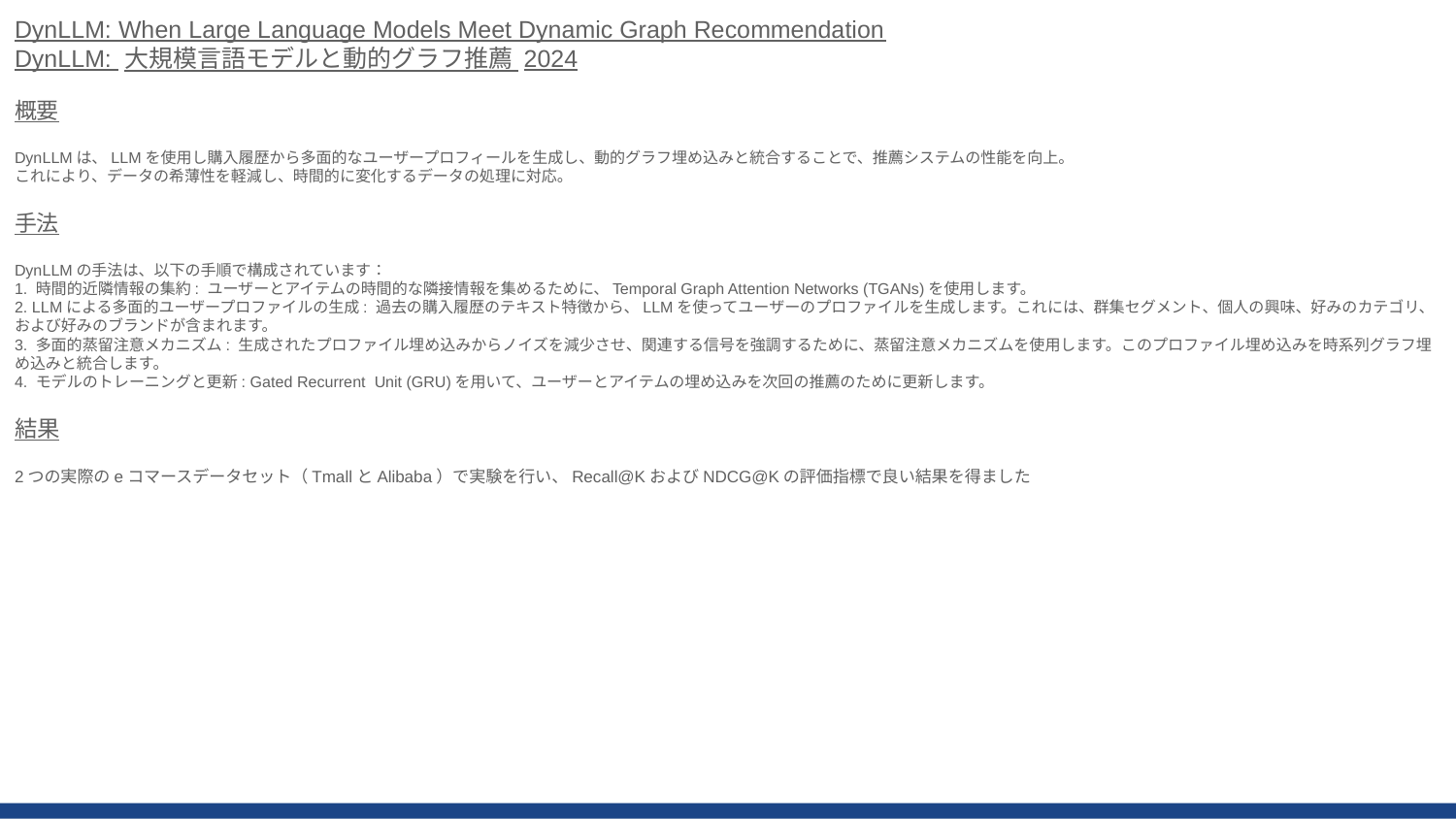

DynLLM: When Large Language Models Meet Dynamic Graph Recommendation
DynLLM: 大規模言語モデルと動的グラフ推薦 2024
概要
DynLLMは、LLMを使用し購入履歴から多面的なユーザープロフィールを生成し、動的グラフ埋め込みと統合することで、推薦システムの性能を向上。
これにより、データの希薄性を軽減し、時間的に変化するデータの処理に対応。
手法
DynLLMの手法は、以下の手順で構成されています：
1. 時間的近隣情報の集約: ユーザーとアイテムの時間的な隣接情報を集めるために、Temporal Graph Attention Networks (TGANs)を使用します。
2. LLMによる多面的ユーザープロファイルの生成: 過去の購入履歴のテキスト特徴から、LLMを使ってユーザーのプロファイルを生成します。これには、群集セグメント、個人の興味、好みのカテゴリ、および好みのブランドが含まれます。
3. 多面的蒸留注意メカニズム: 生成されたプロファイル埋め込みからノイズを減少させ、関連する信号を強調するために、蒸留注意メカニズムを使用します。このプロファイル埋め込みを時系列グラフ埋め込みと統合します。
4. モデルのトレーニングと更新: Gated Recurrent  Unit (GRU)を用いて、ユーザーとアイテムの埋め込みを次回の推薦のために更新します。
結果
2つの実際のeコマースデータセット（TmallとAlibaba）で実験を行い、Recall@KおよびNDCG@Kの評価指標で良い結果を得ました